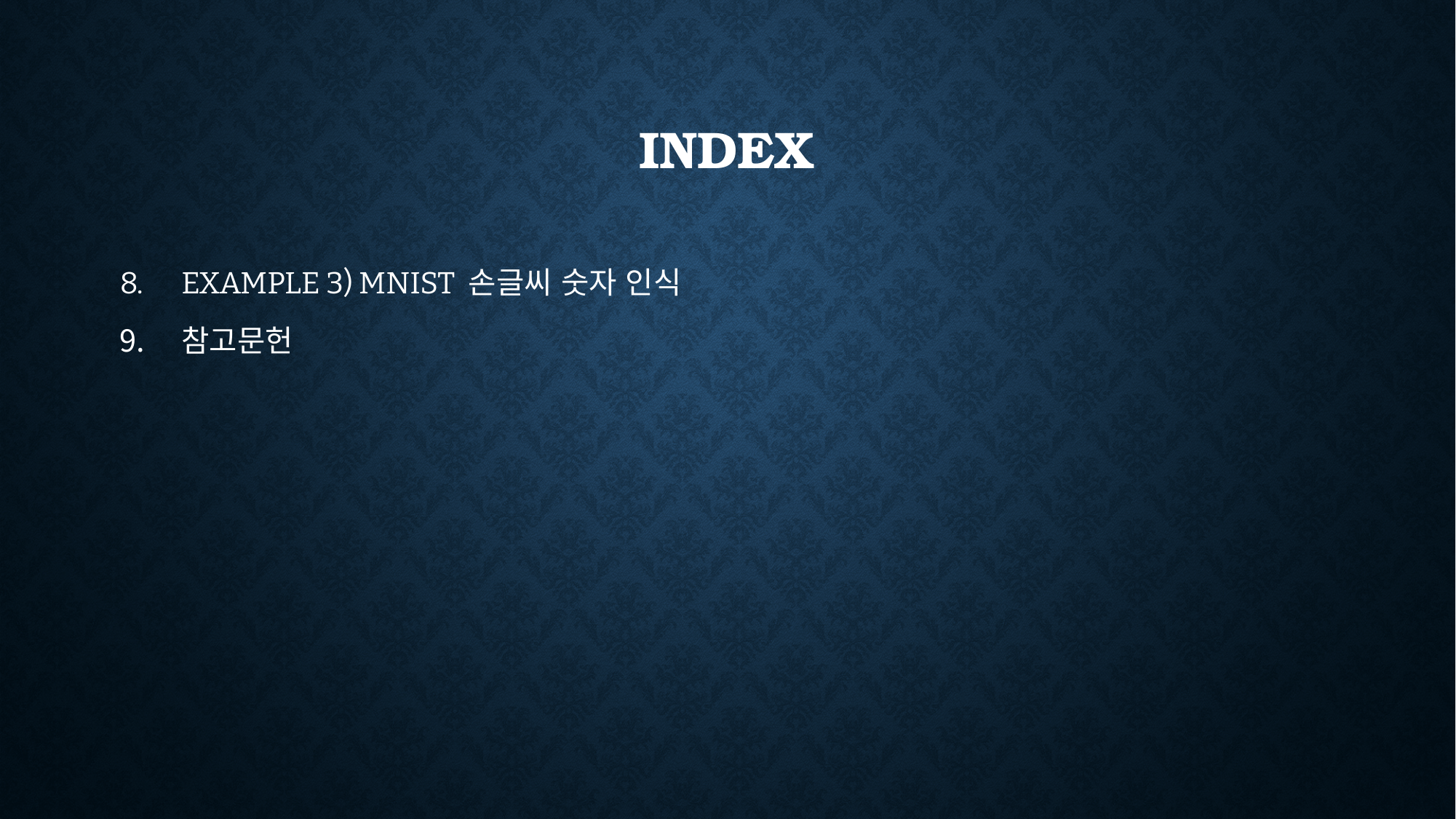

# Index
EXAMPLE 3) MNIST 손글씨 숫자 인식
참고문헌